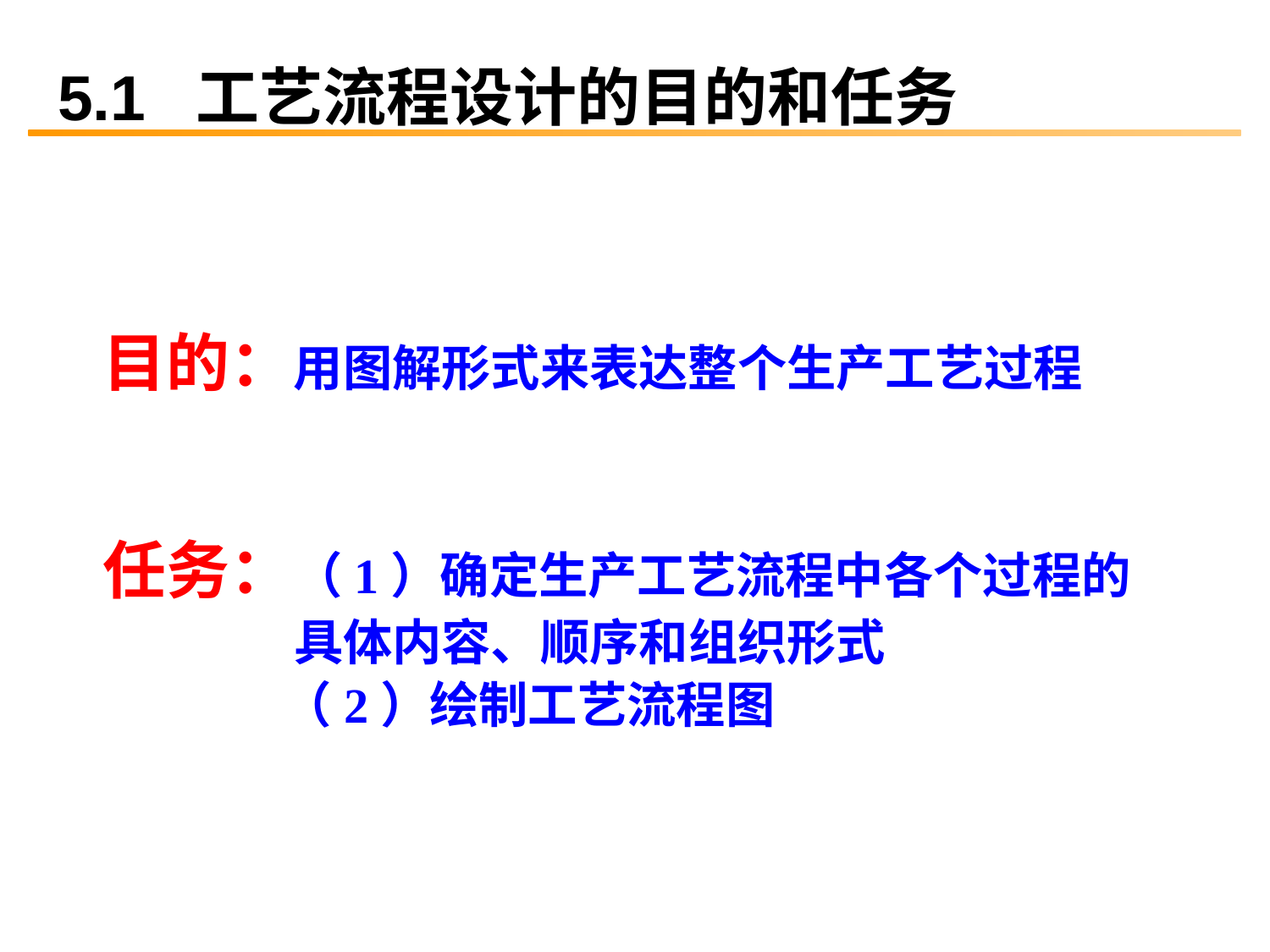

# 5.1  工艺流程设计的目的和任务

   目的：用图解形式来表达整个生产工艺过程

   任务：（1）确定生产工艺流程中各个过程的
                    具体内容、顺序和组织形式
                   （2）绘制工艺流程图